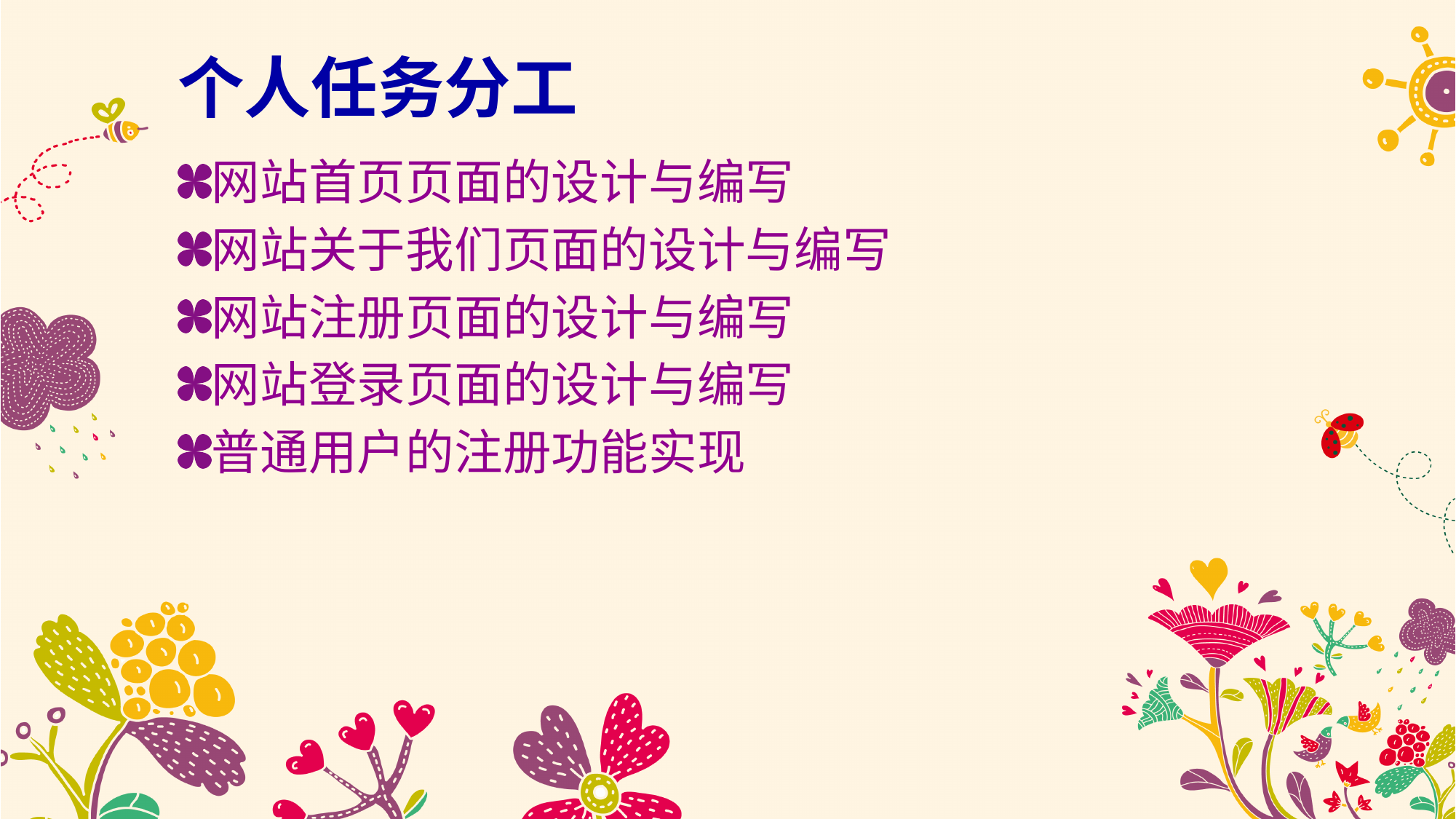

# 个人任务分工
网站首页页面的设计与编写
网站关于我们页面的设计与编写
网站注册页面的设计与编写
网站登录页面的设计与编写
普通用户的注册功能实现